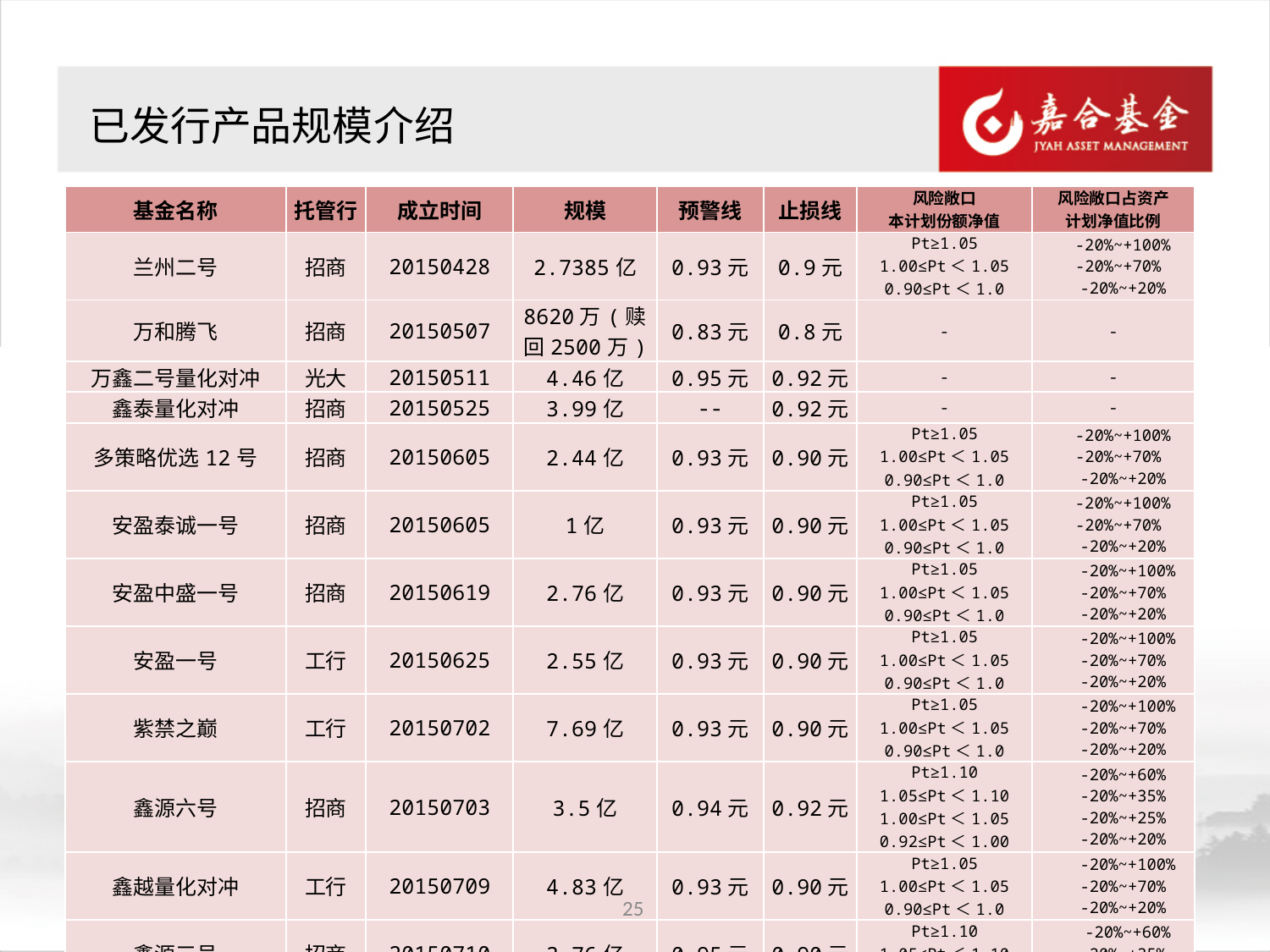

已发行产品规模介绍
| 基金名称 | 托管行 | 成立时间 | 规模 | 预警线 | 止损线 | 风险敞口 本计划份额净值 | 风险敞口占资产 计划净值比例 |
| --- | --- | --- | --- | --- | --- | --- | --- |
| 兰州二号 | 招商 | 20150428 | 2.7385亿 | 0.93元 | 0.9元 | Pt≥1.05 1.00≤Pt＜1.05 0.90≤Pt＜1.0 | -20%~+100%  -20%~+70%   -20%~+20% |
| 万和腾飞 | 招商 | 20150507 | 8620万(赎回2500万) | 0.83元 | 0.8元 | - | - |
| 万鑫二号量化对冲 | 光大 | 20150511 | 4.46亿 | 0.95元 | 0.92元 | - | - |
| 鑫泰量化对冲 | 招商 | 20150525 | 3.99亿 | -- | 0.92元 | - | - |
| 多策略优选12号 | 招商 | 20150605 | 2.44亿 | 0.93元 | 0.90元 | Pt≥1.05 1.00≤Pt＜1.05 0.90≤Pt＜1.0 | -20%~+100%  -20%~+70%   -20%~+20% |
| 安盈泰诚一号 | 招商 | 20150605 | 1亿 | 0.93元 | 0.90元 | Pt≥1.05 1.00≤Pt＜1.05 0.90≤Pt＜1.0 | -20%~+100%  -20%~+70%   -20%~+20% |
| 安盈中盛一号 | 招商 | 20150619 | 2.76亿 | 0.93元 | 0.90元 | Pt≥1.05 1.00≤Pt＜1.05 0.90≤Pt＜1.0 | -20%~+100%   -20%~+70%   -20%~+20% |
| 安盈一号 | 工行 | 20150625 | 2.55亿 | 0.93元 | 0.90元 | Pt≥1.05 1.00≤Pt＜1.05 0.90≤Pt＜1.0 | -20%~+100%   -20%~+70%   -20%~+20% |
| 紫禁之巅 | 工行 | 20150702 | 7.69亿 | 0.93元 | 0.90元 | Pt≥1.05 1.00≤Pt＜1.05 0.90≤Pt＜1.0 | -20%~+100%   -20%~+70%   -20%~+20% |
| 鑫源六号 | 招商 | 20150703 | 3.5亿 | 0.94元 | 0.92元 | Pt≥1.10 1.05≤Pt＜1.10 1.00≤Pt＜1.05 0.92≤Pt＜1.00 | -20%~+60%   -20%~+35%   -20%~+25%   -20%~+20% |
| 鑫越量化对冲 | 工行 | 20150709 | 4.83亿 | 0.93元 | 0.90元 | Pt≥1.05 1.00≤Pt＜1.05 0.90≤Pt＜1.0 | -20%~+100%   -20%~+70%   -20%~+20% |
| 鑫源三号 | 招商 | 20150710 | 3.76亿 | 0.95元 | 0.90元 | Pt≥1.10 1.05≤Pt＜1.10 0.90≤Pt＜1.05 | -20%~+60%   -20%~+35%   -20%~+20% |
25